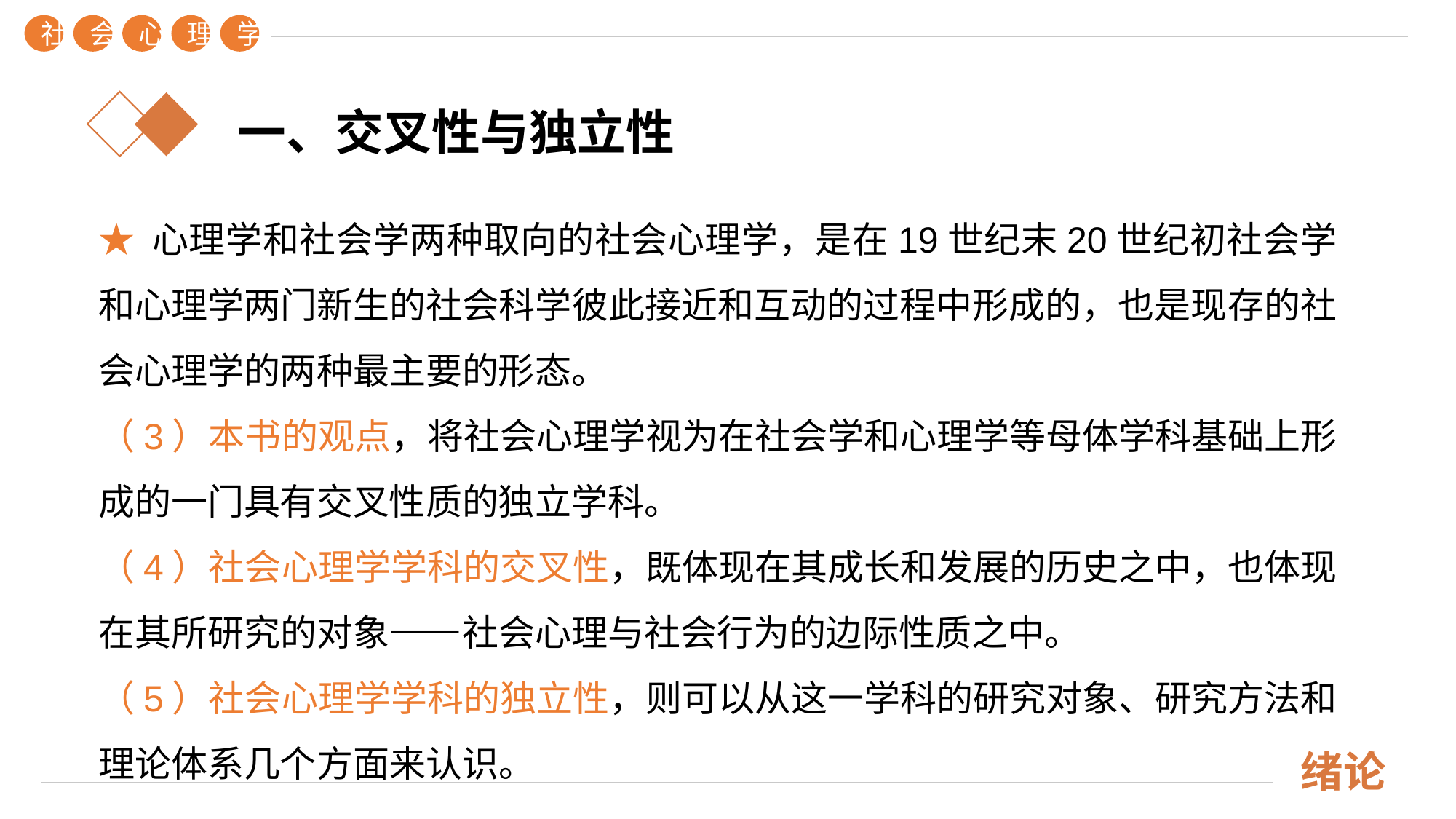

社
会
心
理
学
绪论

一、交叉性与独立性
★ 心理学和社会学两种取向的社会心理学，是在19世纪末20世纪初社会学和心理学两门新生的社会科学彼此接近和互动的过程中形成的，也是现存的社会心理学的两种最主要的形态。
（3）本书的观点，将社会心理学视为在社会学和心理学等母体学科基础上形成的一门具有交叉性质的独立学科。
（4）社会心理学学科的交叉性，既体现在其成长和发展的历史之中，也体现在其所研究的对象——社会心理与社会行为的边际性质之中。
（5）社会心理学学科的独立性，则可以从这一学科的研究对象、研究方法和理论体系几个方面来认识。